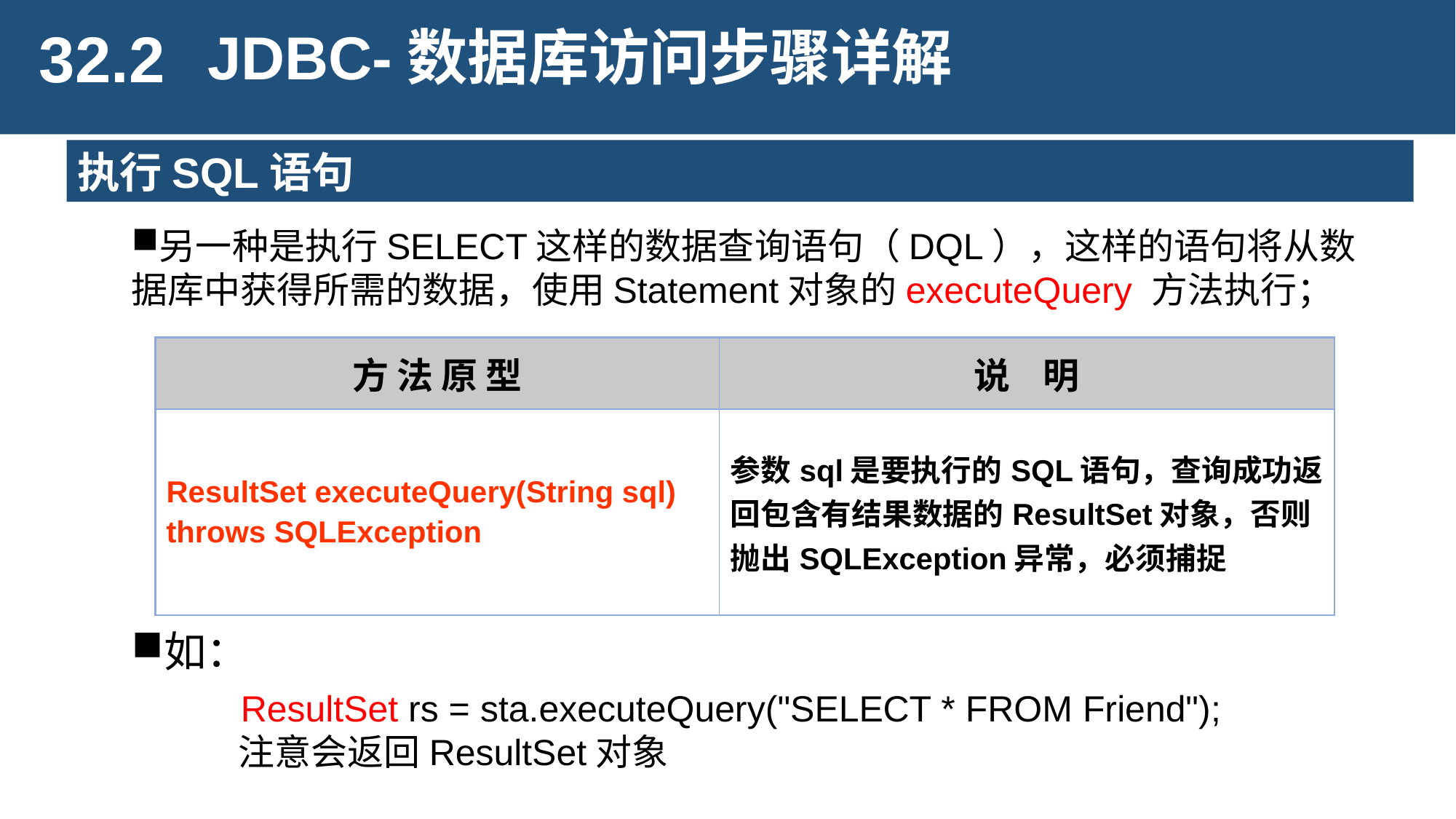

32.2
JDBC-数据库访问步骤详解
执行SQL语句
另一种是执行SELECT这样的数据查询语句（DQL），这样的语句将从数据库中获得所需的数据，使用Statement对象的executeQuery 方法执行；

如：
	ResultSet rs = sta.executeQuery("SELECT * FROM Friend");
            注意会返回ResultSet对象

| 方 法 原 型 | 说 明 |
| --- | --- |
| ResultSet executeQuery(String sql) throws SQLException | 参数sql是要执行的SQL语句，查询成功返回包含有结果数据的ResultSet对象，否则抛出SQLException异常，必须捕捉 |